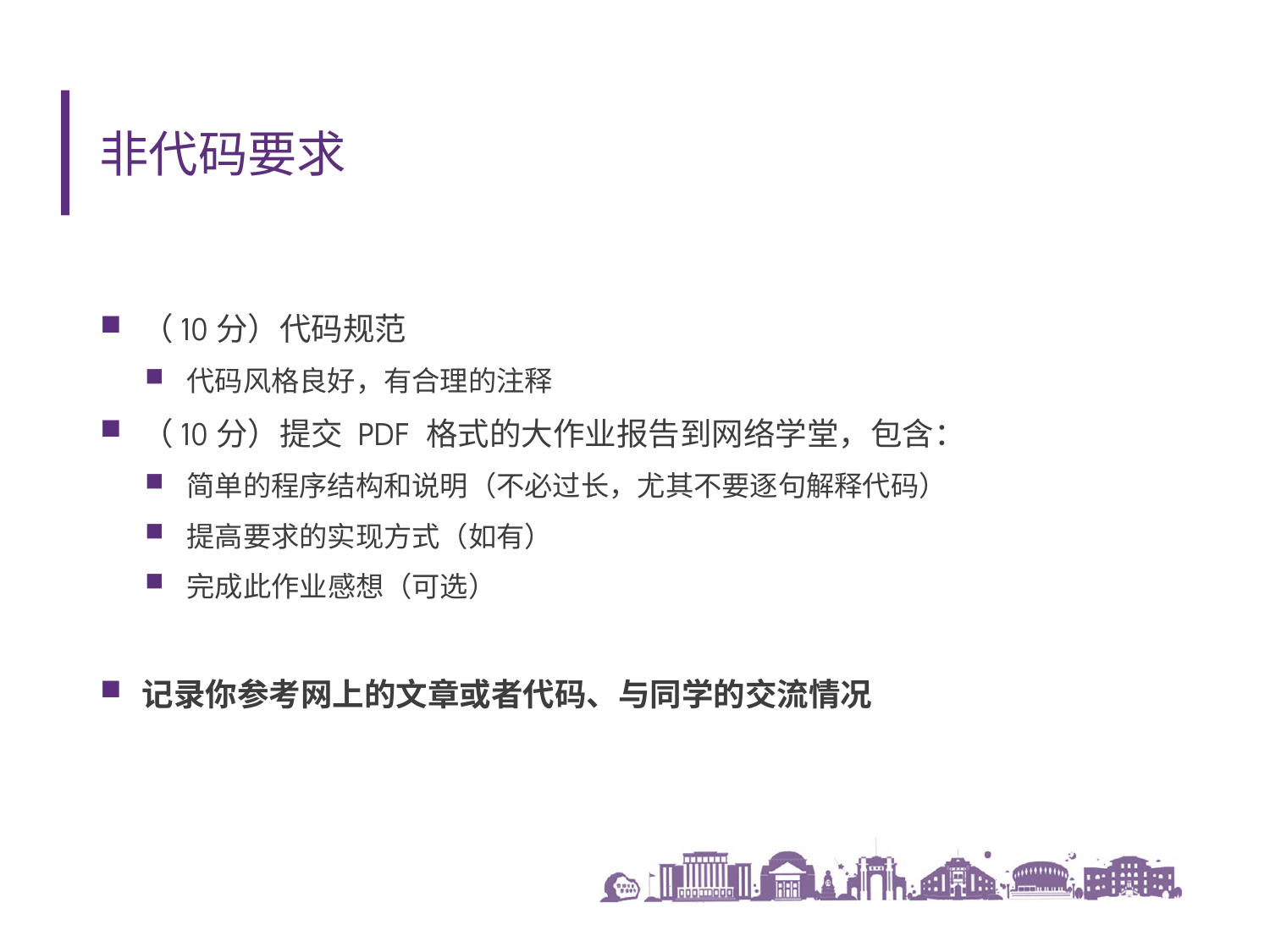

# 非代码要求
（10分）代码规范
代码风格良好，有合理的注释
（10分）提交 PDF 格式的大作业报告到网络学堂，包含：
简单的程序结构和说明（不必过长，尤其不要逐句解释代码）
提高要求的实现方式（如有）
完成此作业感想（可选）

记录你参考网上的文章或者代码、与同学的交流情况